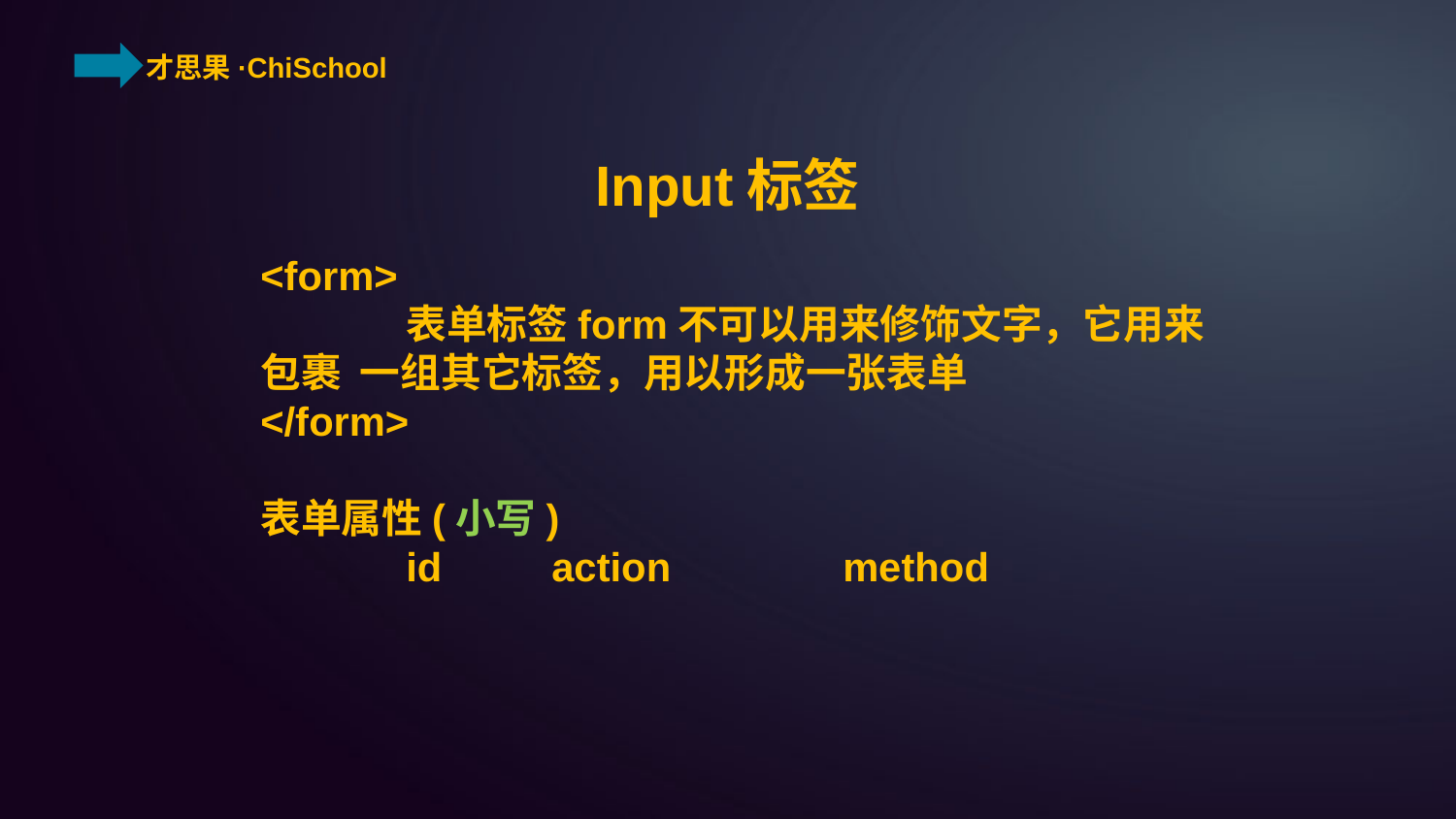

Input标签

<form>
	表单标签form不可以用来修饰文字，它用来包裹  一组其它标签，用以形成一张表单
</form>

表单属性(小写)
	id	action		method